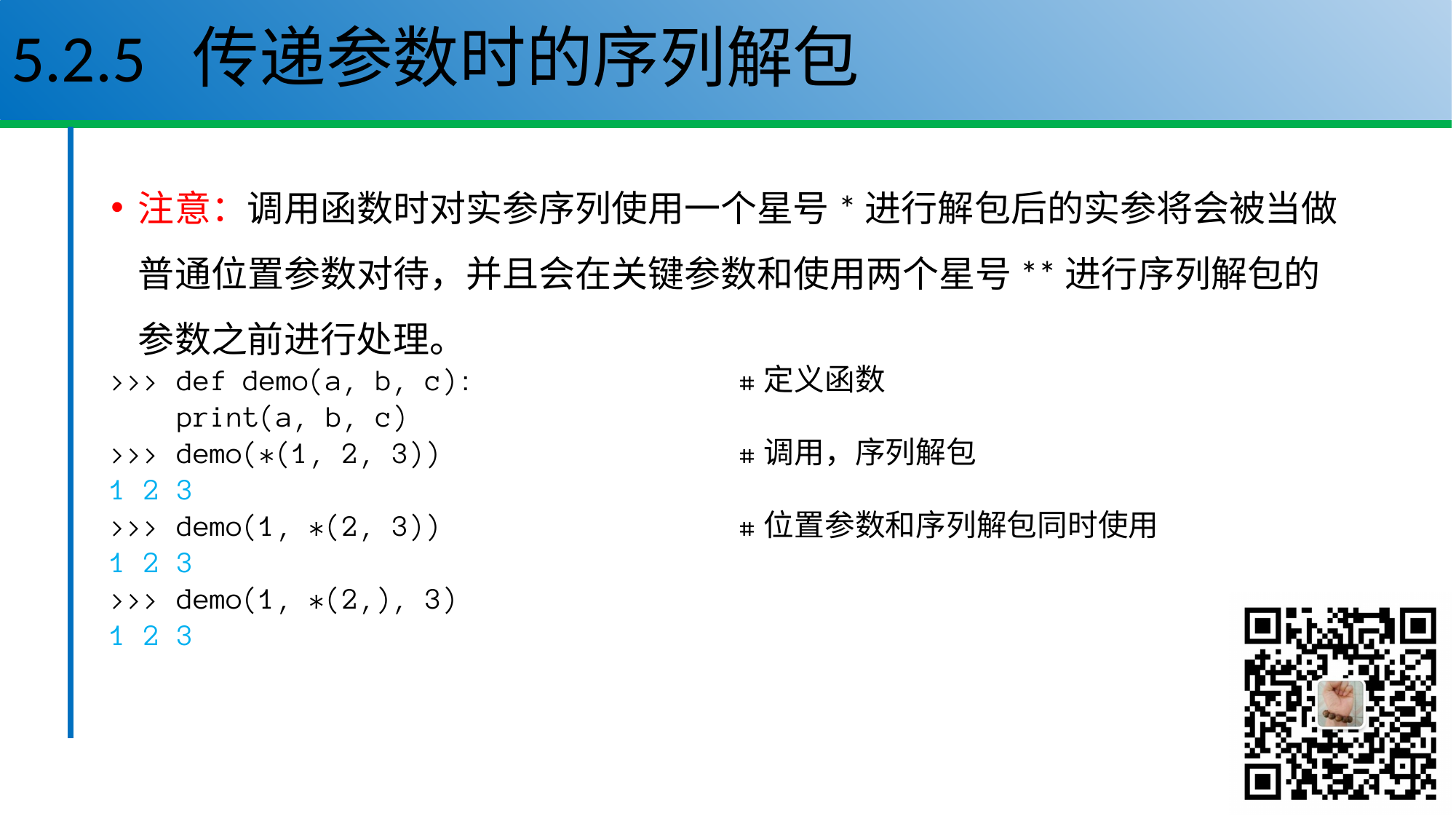

# 5.2.5  传递参数时的序列解包
注意：调用函数时对实参序列使用一个星号*进行解包后的实参将会被当做普通位置参数对待，并且会在关键参数和使用两个星号**进行序列解包的参数之前进行处理。
>>> def demo(a, b, c):                #定义函数
    print(a, b, c)
>>> demo(*(1, 2, 3))                  #调用，序列解包
1 2 3
>>> demo(1, *(2, 3))                  #位置参数和序列解包同时使用
1 2 3
>>> demo(1, *(2,), 3)
1 2 3
37